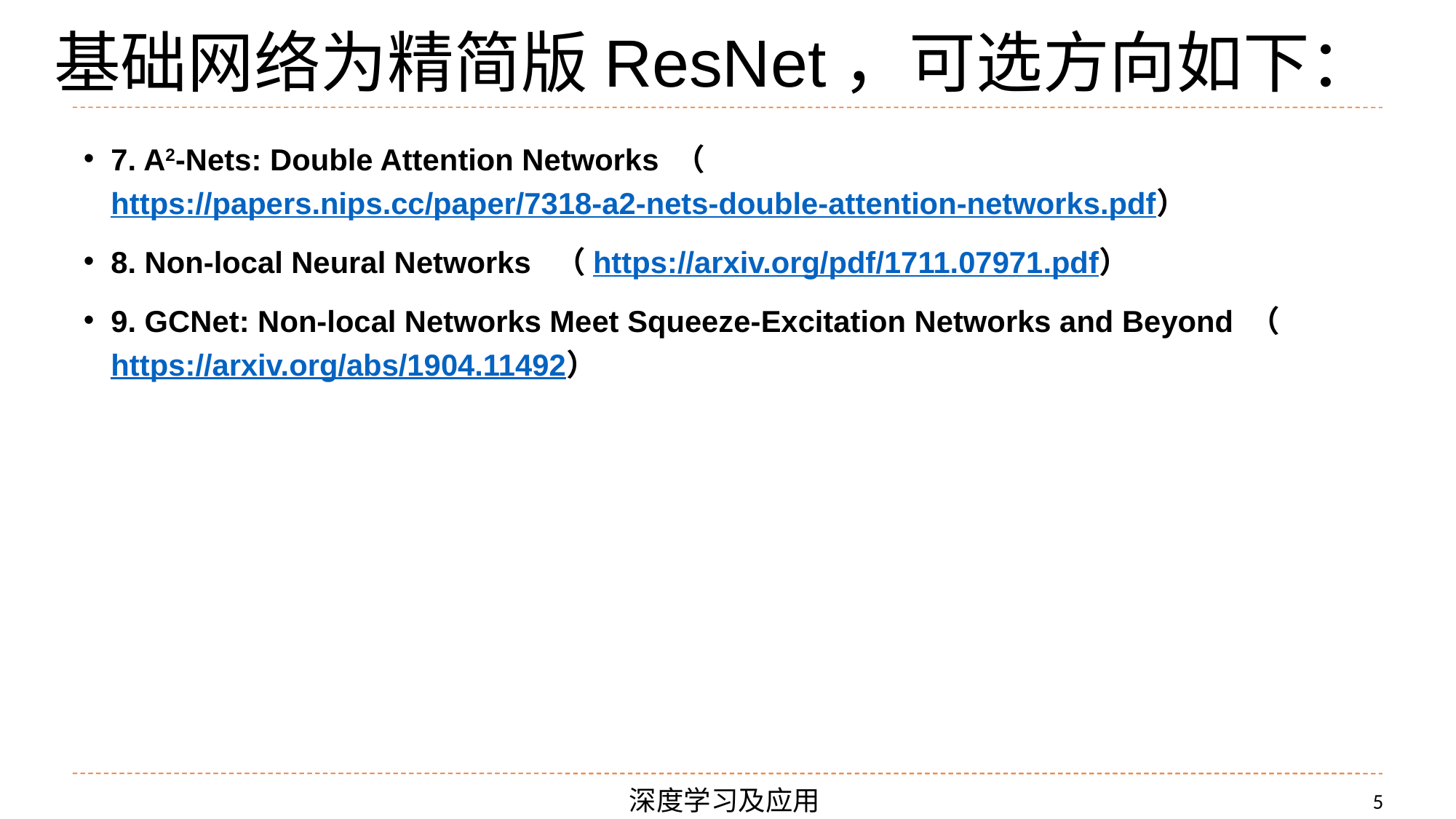

# 基础网络为精简版ResNet，可选方向如下：
7. A2-Nets: Double Attention Networks （https://papers.nips.cc/paper/7318-a2-nets-double-attention-networks.pdf）
8. Non-local Neural Networks  （https://arxiv.org/pdf/1711.07971.pdf）
9. GCNet: Non-local Networks Meet Squeeze-Excitation Networks and Beyond （https://arxiv.org/abs/1904.11492）